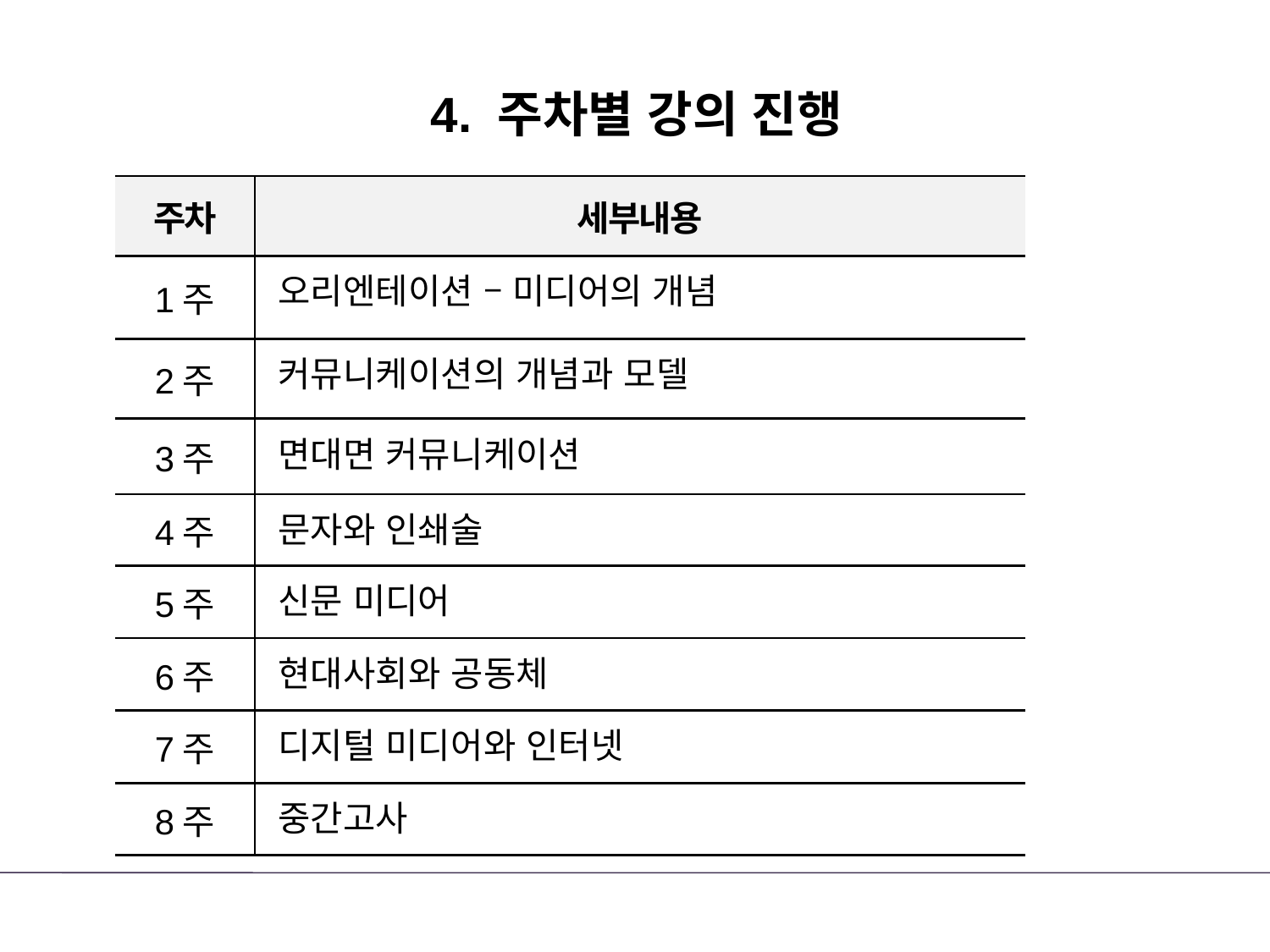

# 4. 주차별 강의 진행
| 주차 | 세부내용 |
| --- | --- |
| 1주 | 오리엔테이션 – 미디어의 개념 |
| 2주 | 커뮤니케이션의 개념과 모델 |
| 3주 | 면대면 커뮤니케이션 |
| 4주 | 문자와 인쇄술 |
| 5주 | 신문 미디어 |
| 6주 | 현대사회와 공동체 |
| 7주 | 디지털 미디어와 인터넷 |
| 8주 | 중간고사 |